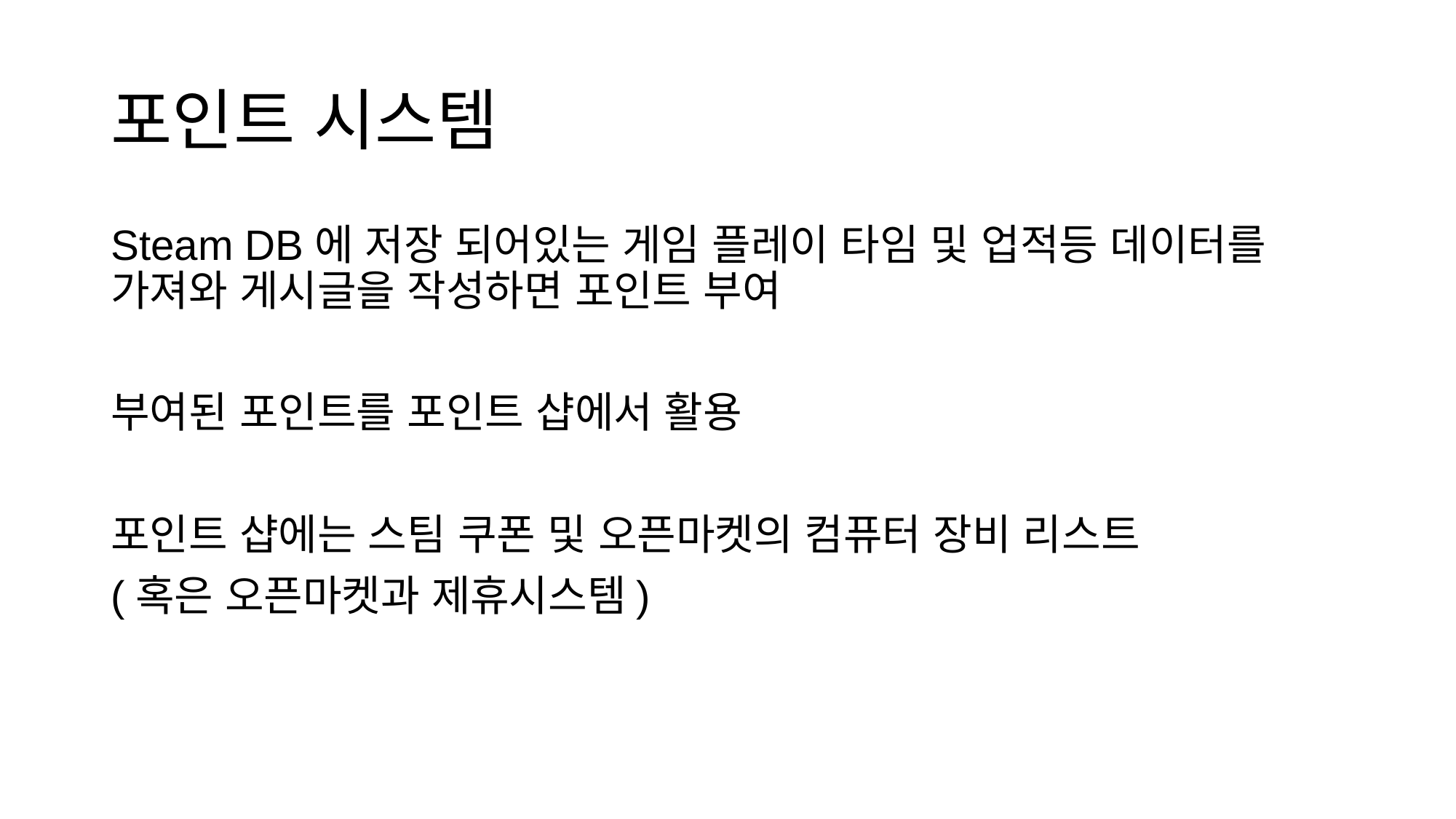

# 포인트 시스템
Steam DB에 저장 되어있는 게임 플레이 타임 및 업적등 데이터를 가져와 게시글을 작성하면 포인트 부여

부여된 포인트를 포인트 샵에서 활용

포인트 샵에는 스팀 쿠폰 및 오픈마켓의 컴퓨터 장비 리스트
(혹은 오픈마켓과 제휴시스템)